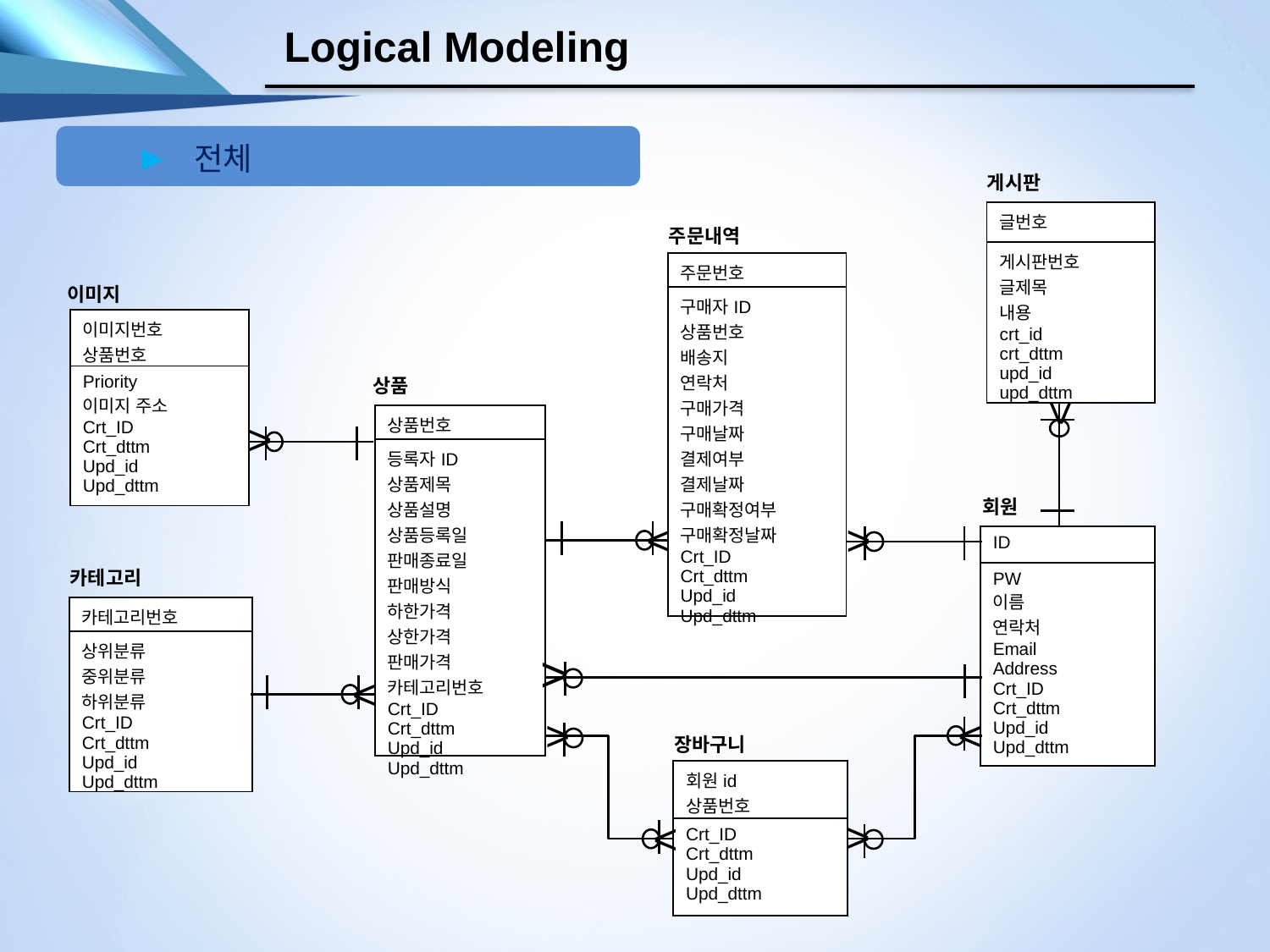

Logical Modeling
►  전체
게시판
| 글번호 |
| --- |
| 게시판번호 글제목 내용 crt\_id crt\_dttm upd\_id upd\_dttm |
주문내역
| 주문번호 |
| --- |
| 구매자ID 상품번호 배송지 연락처 구매가격 구매날짜 결제여부 결제날짜 구매확정여부 구매확정날짜 Crt\_ID Crt\_dttm Upd\_id Upd\_dttm |
이미지
| 이미지번호 상품번호 |
| --- |
| Priority 이미지 주소 Crt\_ID Crt\_dttm Upd\_id Upd\_dttm |
상품
| 상품번호 |
| --- |
| 등록자ID 상품제목 상품설명 상품등록일 판매종료일 판매방식 하한가격 상한가격 판매가격 카테고리번호 Crt\_ID Crt\_dttm Upd\_id Upd\_dttm |
>

>

회원
>

>
| ID |
| --- |
| PW 이름 연락처 Email Address Crt\_ID Crt\_dttm Upd\_id Upd\_dttm |

카테고리
| 카테고리번호 |
| --- |
| 상위분류 중위분류 하위분류 Crt\_ID Crt\_dttm Upd\_id Upd\_dttm |
>

>

>
>
장바구니

| 회원id 상품번호 |
| --- |
| Crt\_ID Crt\_dttm Upd\_id Upd\_dttm |
>
>